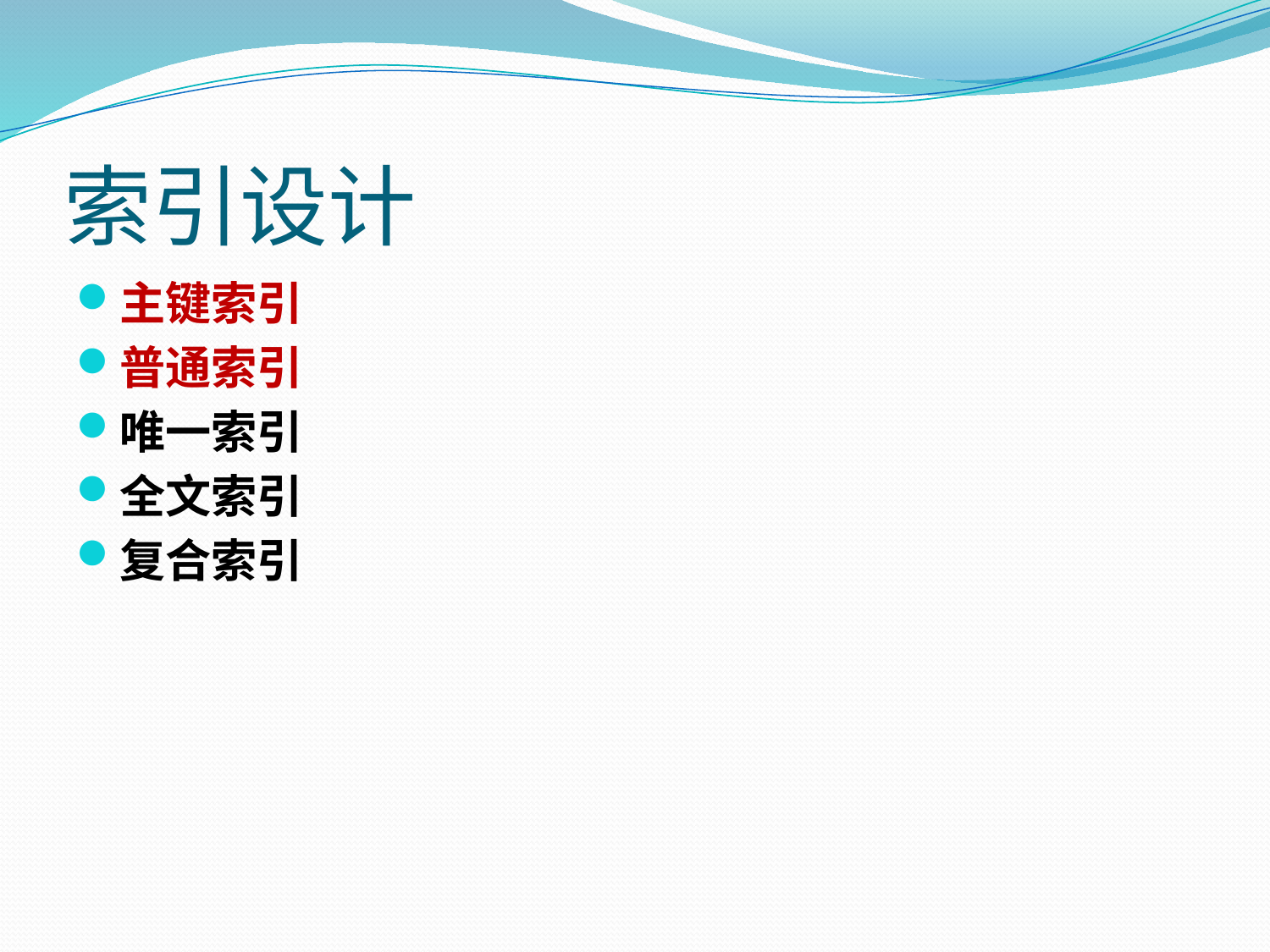

# 索引设计
主键索引
普通索引
唯一索引
全文索引
复合索引